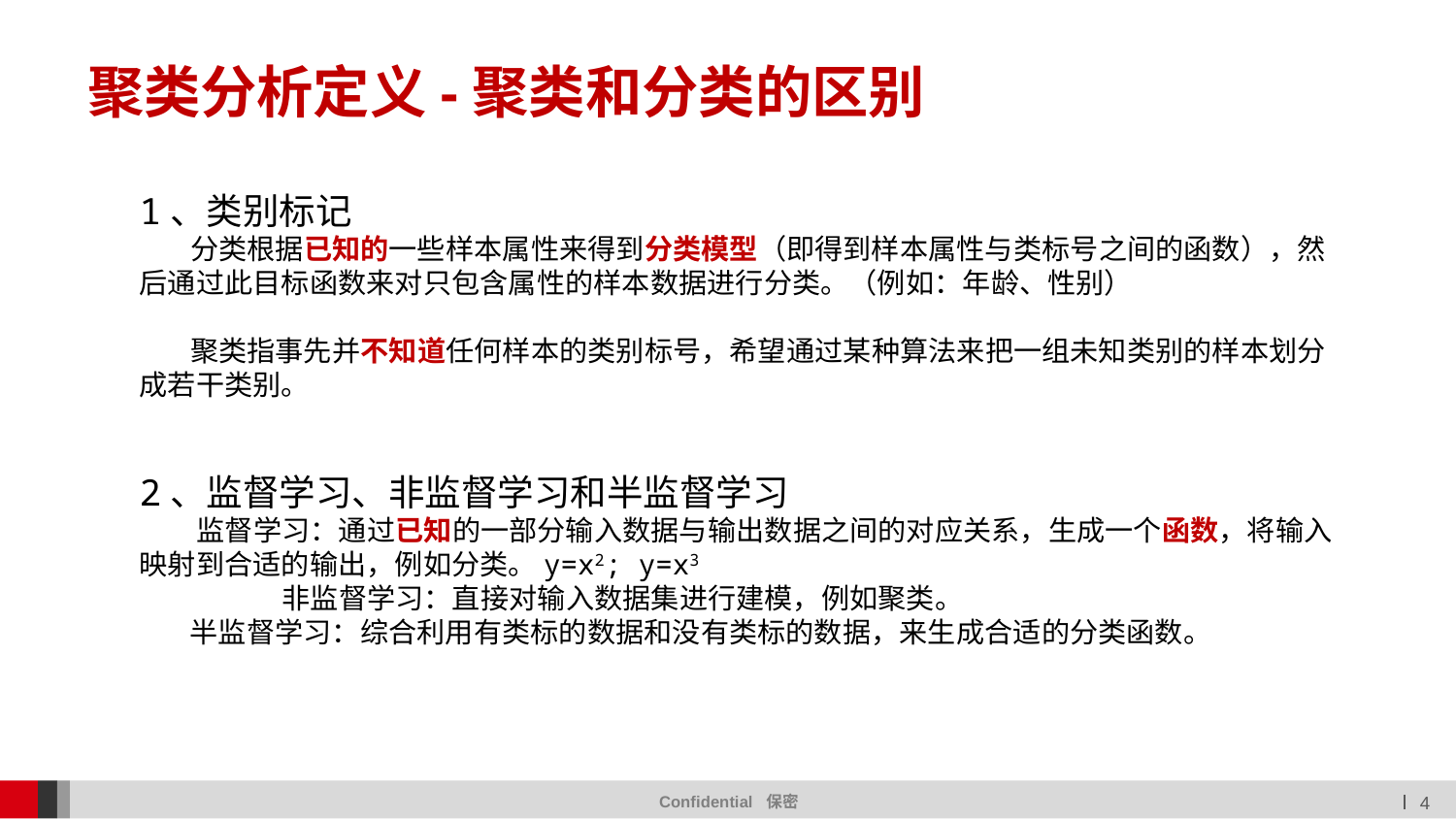

# 聚类分析定义-聚类和分类的区别
1、类别标记
       分类根据已知的一些样本属性来得到分类模型（即得到样本属性与类标号之间的函数），然后通过此目标函数来对只包含属性的样本数据进行分类。（例如：年龄、性别）

       聚类指事先并不知道任何样本的类别标号，希望通过某种算法来把一组未知类别的样本划分成若干类别。

2、监督学习、非监督学习和半监督学习
        监督学习：通过已知的一部分输入数据与输出数据之间的对应关系，生成一个函数，将输入映射到合适的输出，例如分类。y=x2; y=x3
        非监督学习：直接对输入数据集进行建模，例如聚类。
        半监督学习：综合利用有类标的数据和没有类标的数据，来生成合适的分类函数。